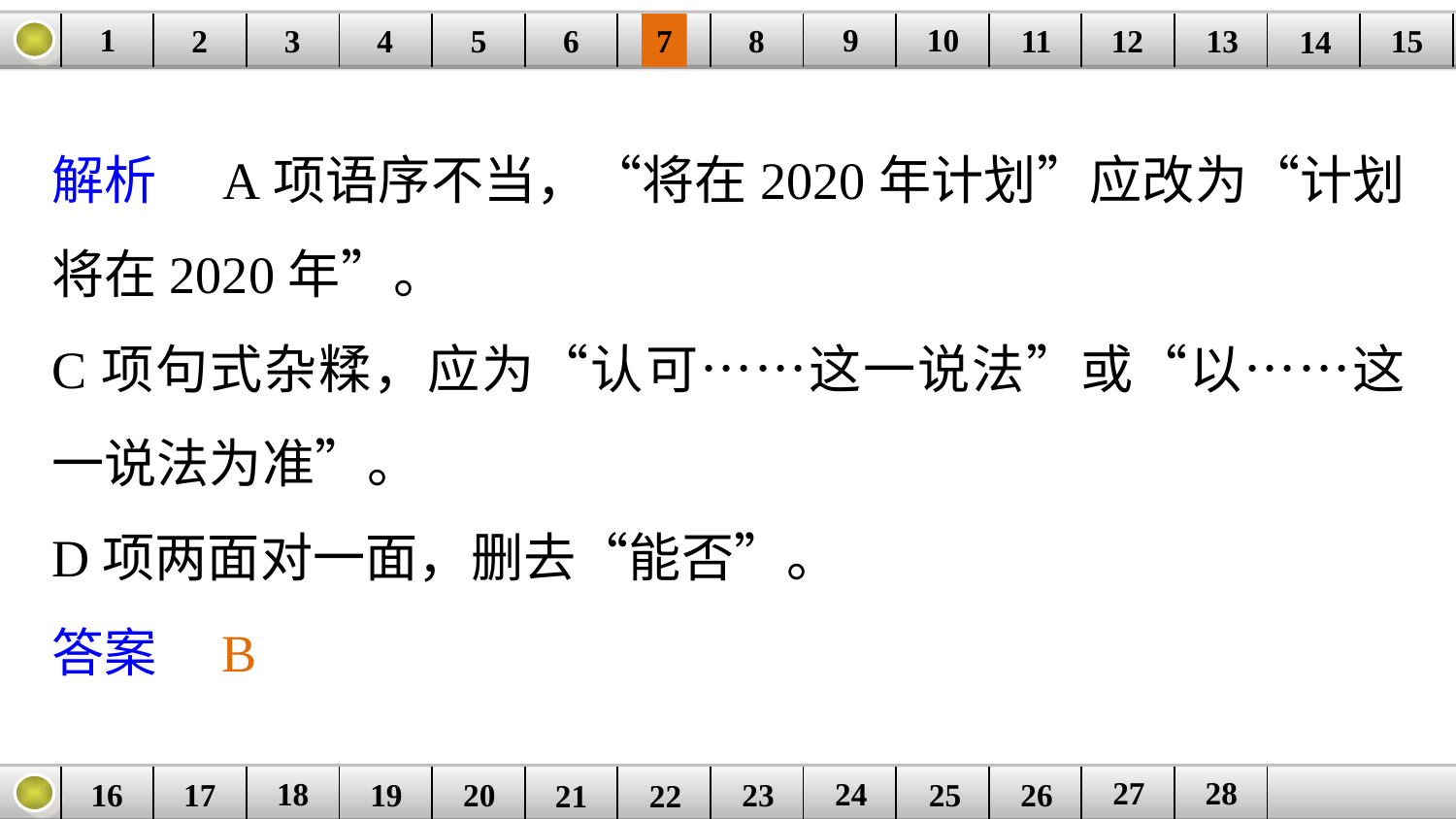

9
10
1
3
4
5
6
8
11
2
12
15
|  |  |  |  |  |  |  |  |  |  |  |  |  |  |  |
| --- | --- | --- | --- | --- | --- | --- | --- | --- | --- | --- | --- | --- | --- | --- |
7
13
14

解析　A项语序不当，“将在2020年计划”应改为“计划将在2020年”。
C项句式杂糅，应为“认可……这一说法”或“以……这一说法为准”。
D项两面对一面，删去“能否”。
答案　B

27
28
18
24
16
25
26
|  |  |  |  |  |  |  |  |  |  |  |  |  |
| --- | --- | --- | --- | --- | --- | --- | --- | --- | --- | --- | --- | --- |
23
17
19
20
21
22